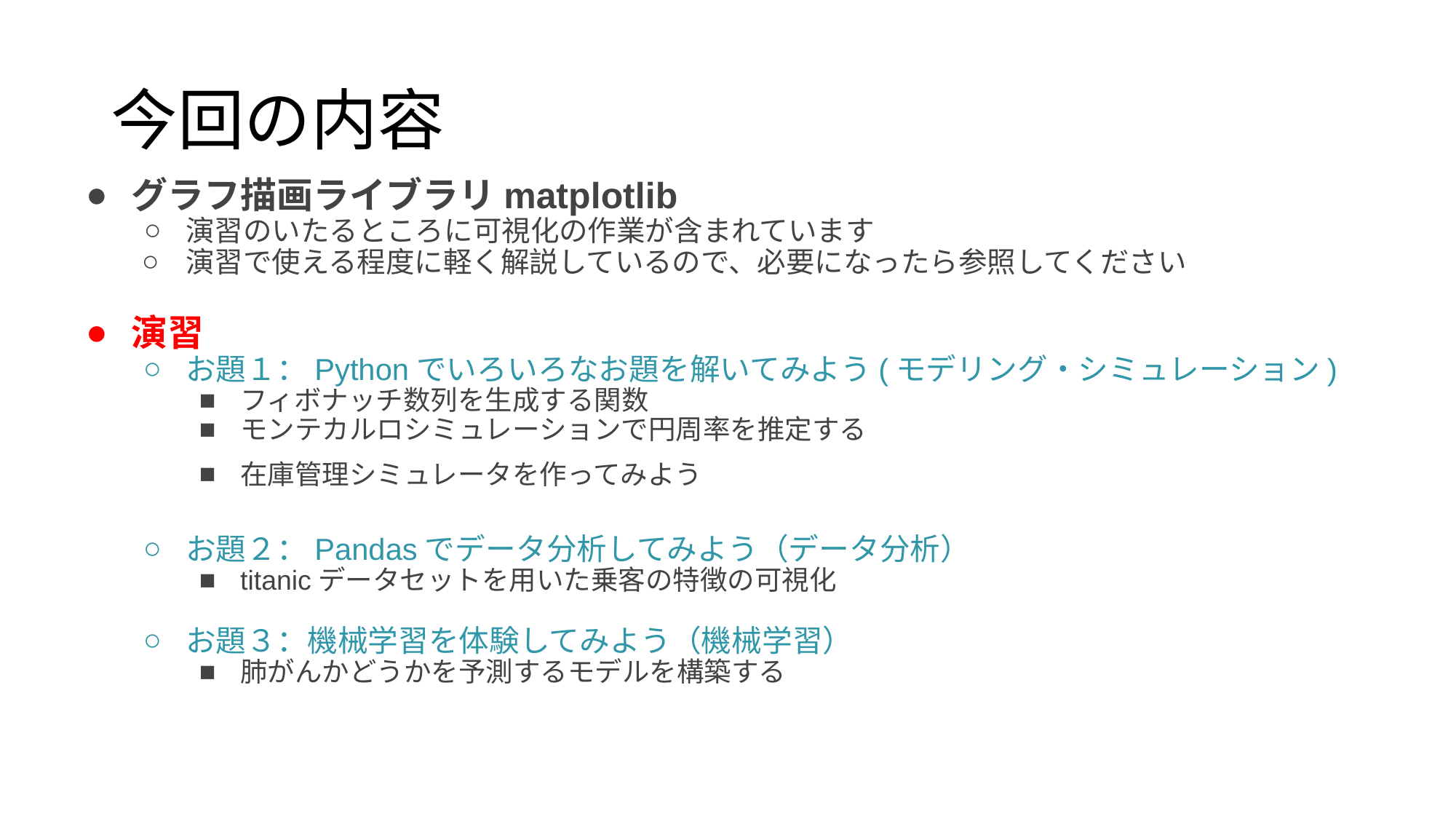

# 今回の内容
グラフ描画ライブラリmatplotlib
演習のいたるところに可視化の作業が含まれています
演習で使える程度に軽く解説しているので、必要になったら参照してください
演習
お題１：Pythonでいろいろなお題を解いてみよう(モデリング・シミュレーション)
フィボナッチ数列を生成する関数
モンテカルロシミュレーションで円周率を推定する
在庫管理シミュレータを作ってみよう
お題２：Pandasでデータ分析してみよう（データ分析）
titanicデータセットを用いた乗客の特徴の可視化
お題３：機械学習を体験してみよう（機械学習）
肺がんかどうかを予測するモデルを構築する